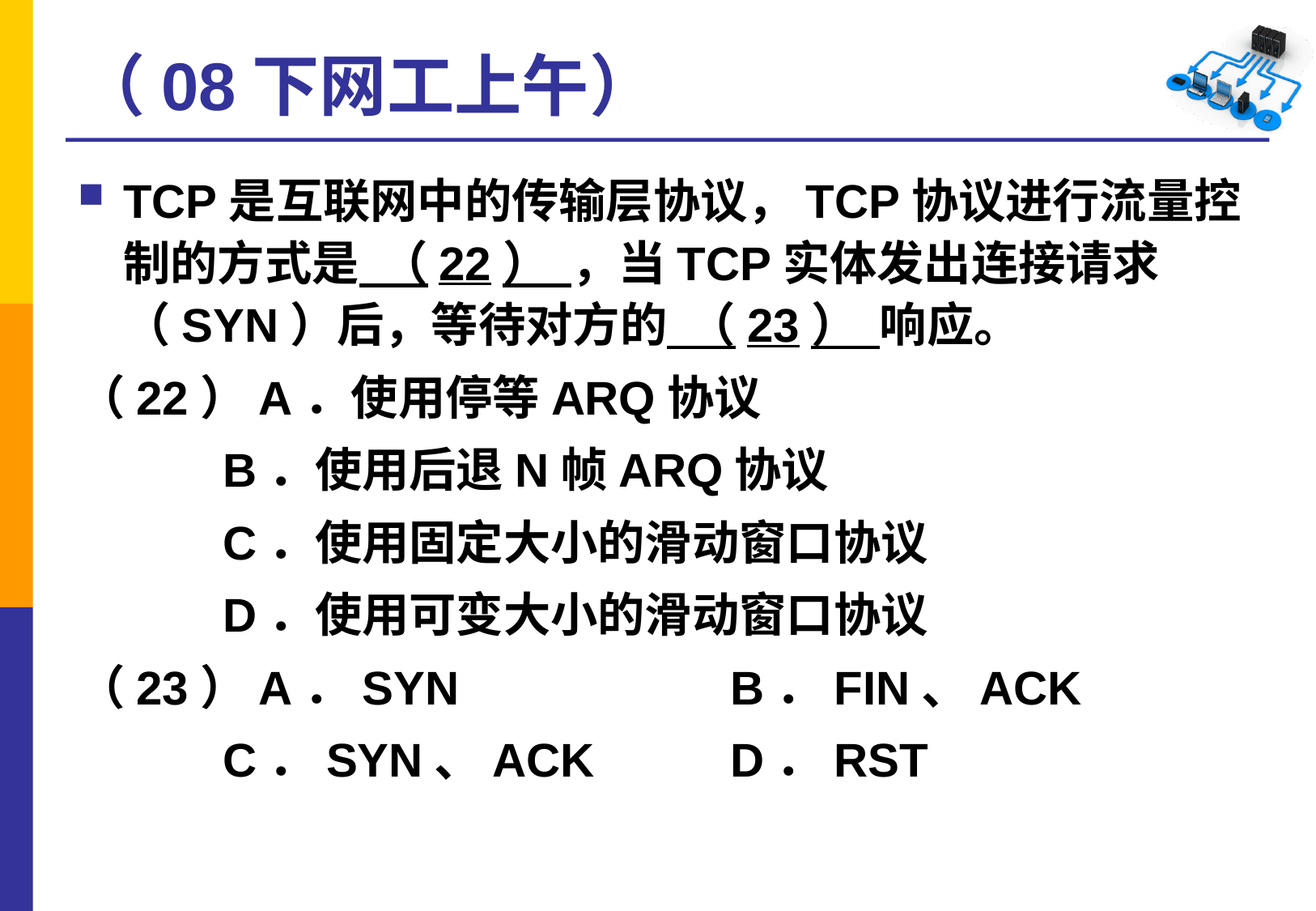

# （08下网工上午）
TCP是互联网中的传输层协议，TCP协议进行流量控制的方式是  （22）  ，当TCP实体发出连接请求（SYN）后，等待对方的  （23）  响应。
（22）A．使用停等ARQ协议
           B．使用后退N帧ARQ协议
           C．使用固定大小的滑动窗口协议
           D．使用可变大小的滑动窗口协议
（23）A．SYN	    		B．FIN、ACK
           C．SYN、ACK		D．RST